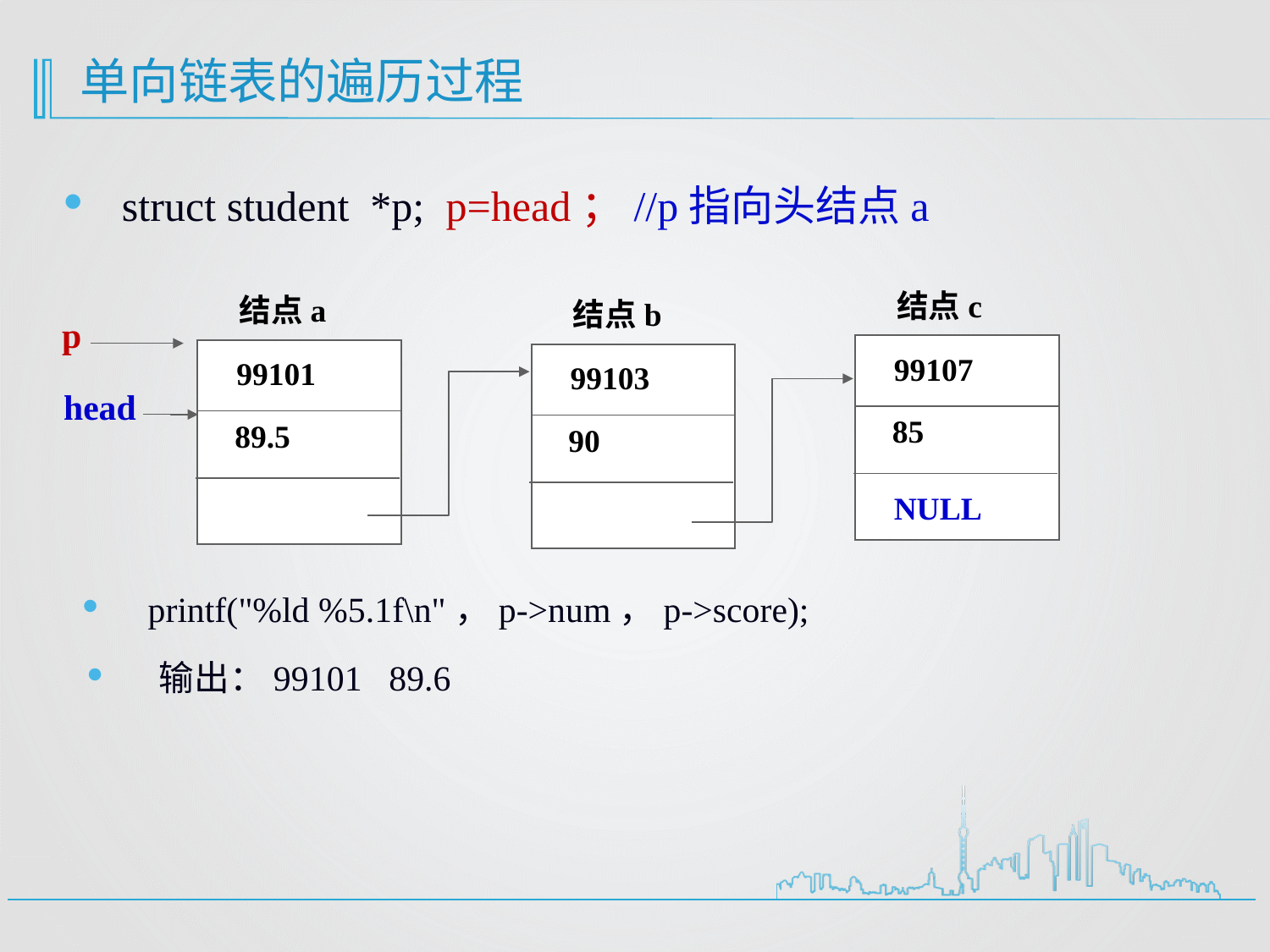

# 单向链表的遍历过程
 struct student  *p;  p=head；//p指向头结点a
   结点c

  99107
  85
  NULL
   结点a

  99101
  89.5

   结点b

  99103
  90

p
head
  printf("%ld %5.1f\n"，p->num，p->score);
  输出：99101   89.6